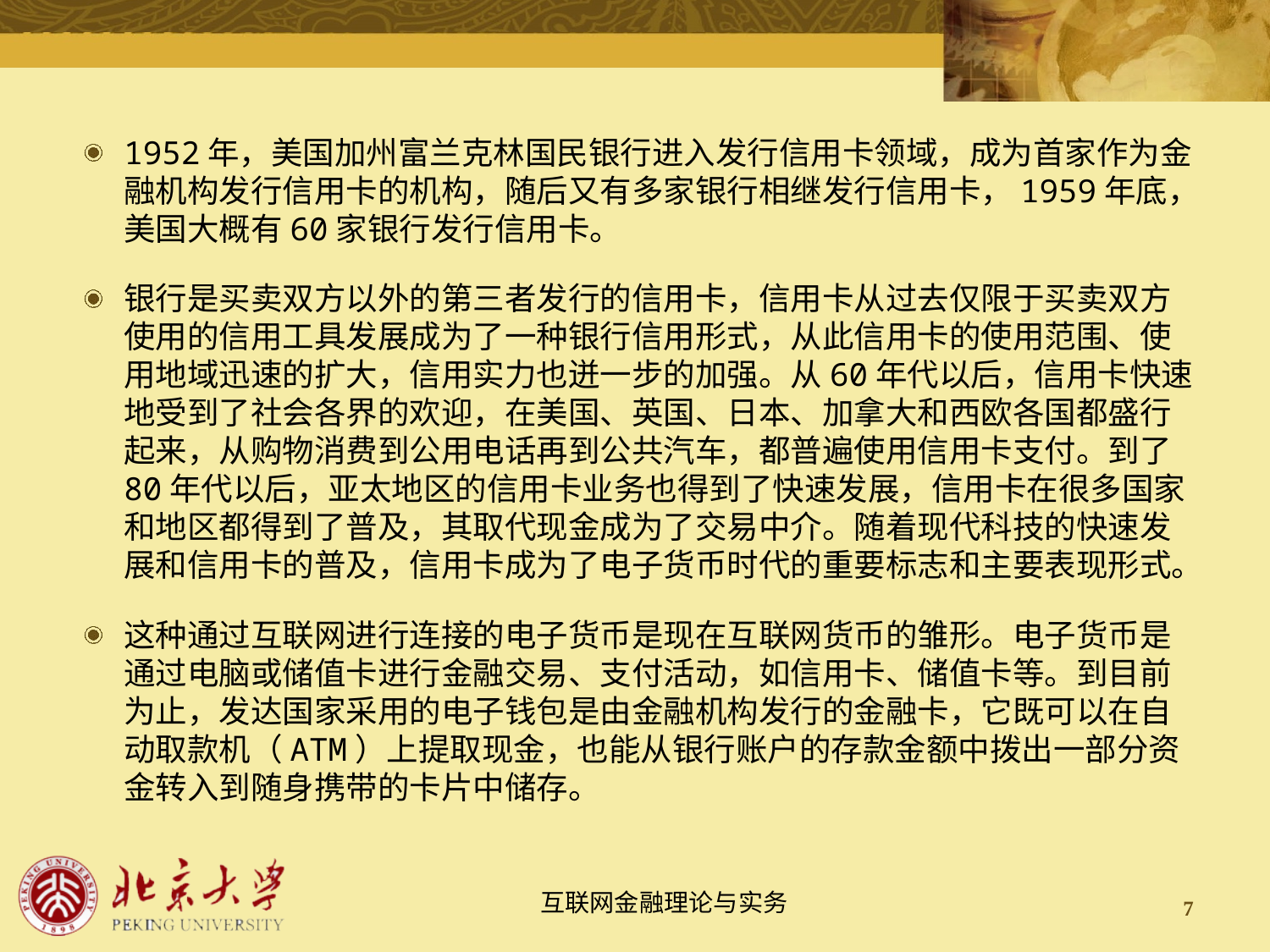

1952年，美国加州富兰克林国民银行进入发行信用卡领域，成为首家作为金融机构发行信用卡的机构，随后又有多家银行相继发行信用卡，1959年底，美国大概有60家银行发行信用卡。
银行是买卖双方以外的第三者发行的信用卡，信用卡从过去仅限于买卖双方使用的信用工具发展成为了一种银行信用形式，从此信用卡的使用范围、使用地域迅速的扩大，信用实力也迸一步的加强。从60年代以后，信用卡快速地受到了社会各界的欢迎，在美国、英国、日本、加拿大和西欧各国都盛行起来，从购物消费到公用电话再到公共汽车，都普遍使用信用卡支付。到了80年代以后，亚太地区的信用卡业务也得到了快速发展，信用卡在很多国家和地区都得到了普及，其取代现金成为了交易中介。随着现代科技的快速发展和信用卡的普及，信用卡成为了电子货币时代的重要标志和主要表现形式。
这种通过互联网进行连接的电子货币是现在互联网货币的雏形。电子货币是通过电脑或储值卡进行金融交易、支付活动，如信用卡、储值卡等。到目前为止，发达国家采用的电子钱包是由金融机构发行的金融卡，它既可以在自动取款机（ATM）上提取现金，也能从银行账户的存款金额中拨出一部分资金转入到随身携带的卡片中储存。
7